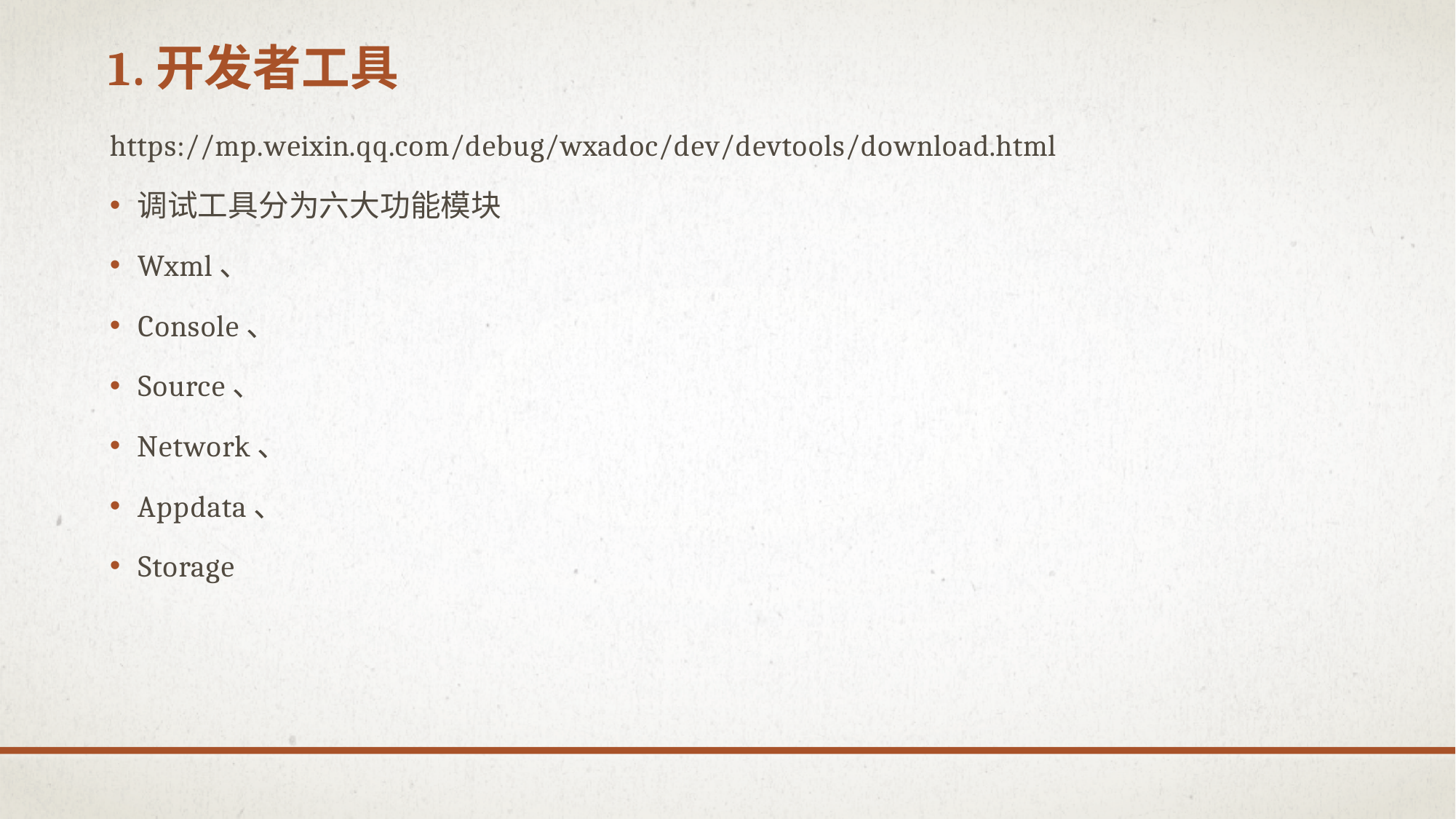

# 1.开发者工具
https://mp.weixin.qq.com/debug/wxadoc/dev/devtools/download.html
调试工具分为六大功能模块
Wxml、
Console、
Source、
Network、
Appdata、
Storage